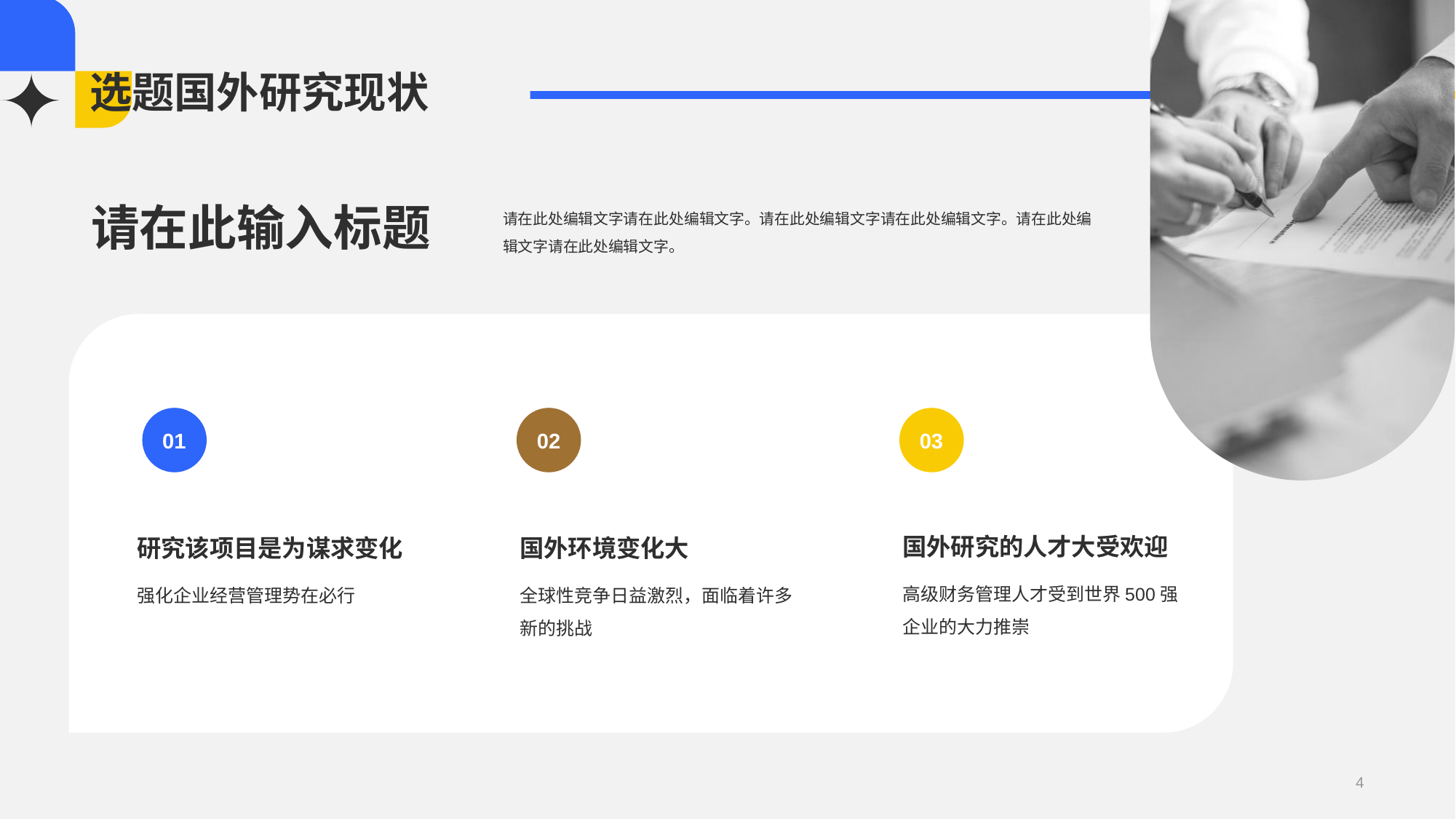

请在此输入标题
请在此处编辑文字请在此处编辑文字。请在此处编辑文字请在此处编辑文字。请在此处编辑文字请在此处编辑文字。

01
研究该项目是为谋求变化
强化企业经营管理势在必行
02
国外环境变化大
全球性竞争日益激烈，面临着许多新的挑战
03
国外研究的人才大受欢迎
高级财务管理人才受到世界500强企业的大力推崇
# 选题国外研究现状
4